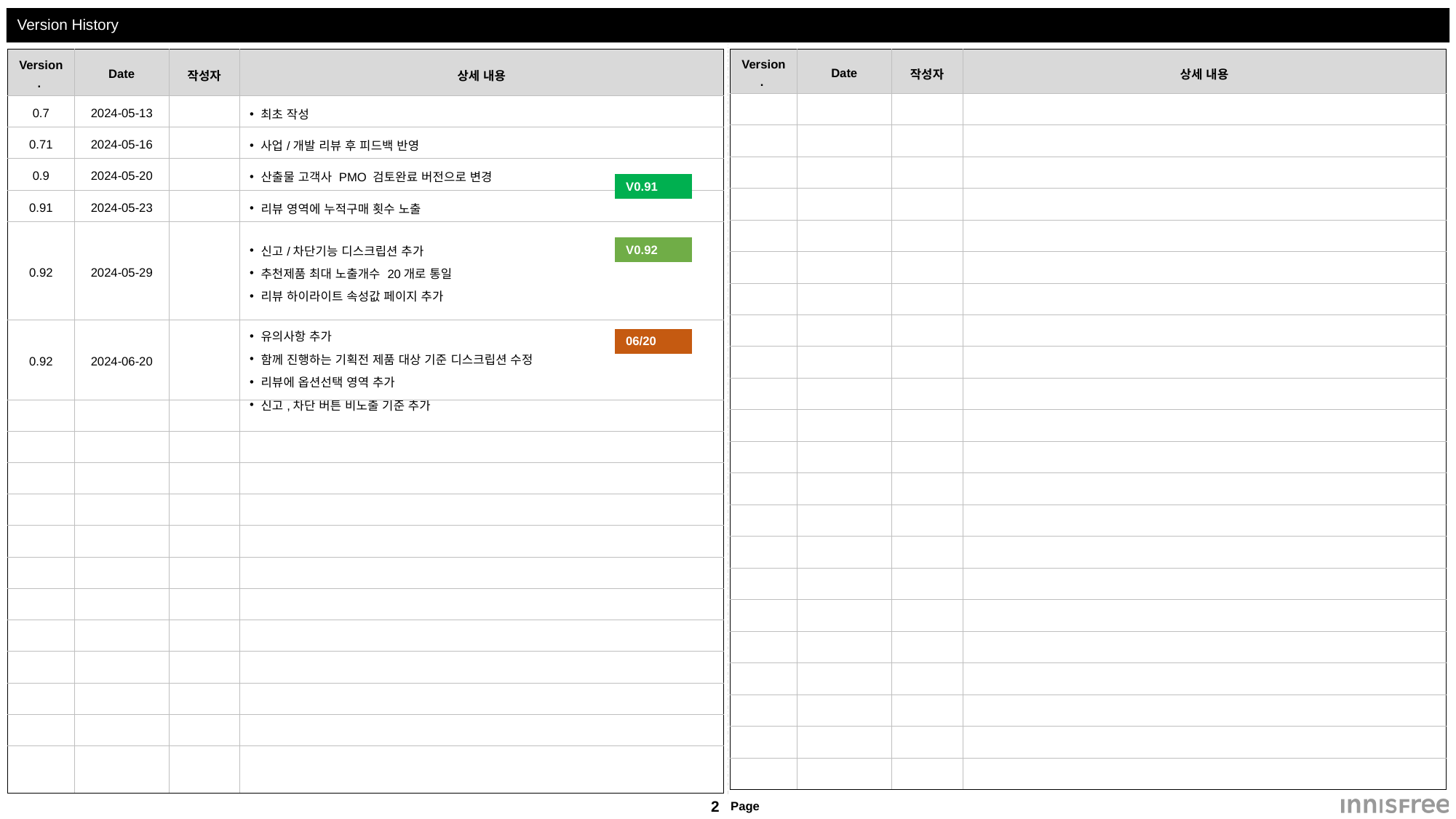

# Version History
| Version. | Date | 작성자 | 상세 내용 |
| --- | --- | --- | --- |
| 0.7 | 2024-05-13 |  | 최초 작성 |
| 0.71 | 2024-05-16 |  | 사업/개발 리뷰 후 피드백 반영 |
| 0.9 | 2024-05-20 |  | 산출물 고객사 PMO 검토완료 버전으로 변경 |
| 0.91 | 2024-05-23 |  | 리뷰 영역에 누적구매 횟수 노출 |
| 0.92 | 2024-05-29 |  | 신고/차단기능 디스크립션 추가 추천제품 최대 노출개수 20개로 통일 리뷰 하이라이트 속성값 페이지 추가 |
| 0.92 | 2024-06-20 |  | 유의사항 추가 함께 진행하는 기획전 제품 대상 기준 디스크립션 수정 리뷰에 옵션선택 영역 추가 신고,차단 버튼 비노출 기준 추가 |
|  |  |  |  |
|  |  |  |  |
|  |  |  |  |
|  |  |  |  |
|  |  |  |  |
|  |  |  |  |
|  |  |  |  |
|  |  |  |  |
|  |  |  |  |
|  |  |  |  |
|  |  |  |  |
|  |  |  |  |
| Version. | Date | 작성자 | 상세 내용 |
| --- | --- | --- | --- |
|  |  |  |  |
|  |  |  |  |
|  |  |  |  |
|  |  |  |  |
|  |  |  |  |
|  |  |  |  |
|  |  |  |  |
|  |  |  |  |
|  |  |  |  |
|  |  |  |  |
|  |  |  |  |
|  |  |  |  |
|  |  |  |  |
|  |  |  |  |
|  |  |  |  |
|  |  |  |  |
|  |  |  |  |
|  |  |  |  |
|  |  |  |  |
|  |  |  |  |
|  |  |  |  |
|  |  |  |  |
| V0.91 |
| --- |
| V0.92 |
| --- |
| 06/20 |
| --- |